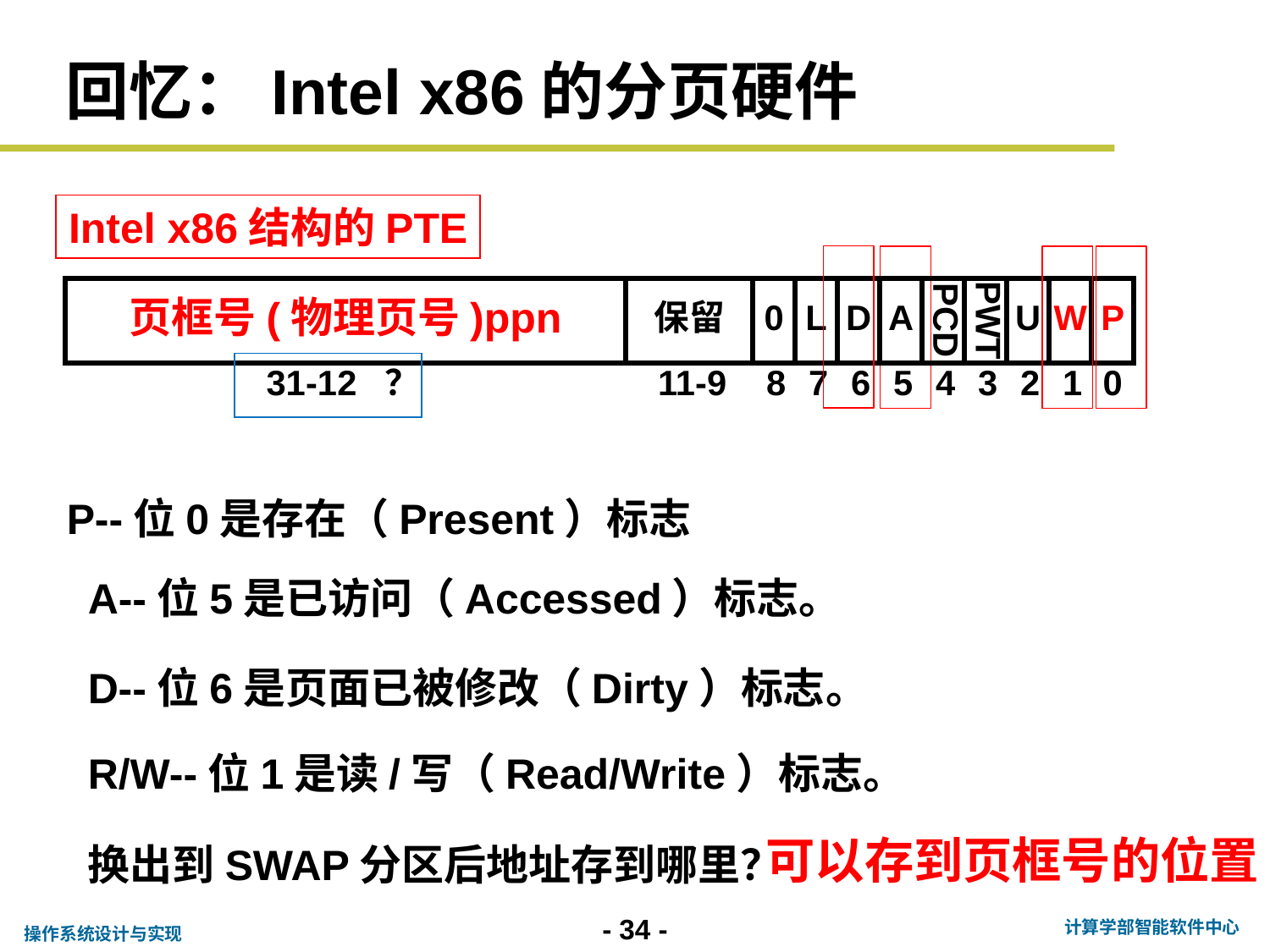

# 回忆：Intel x86的分页硬件
Intel x86结构的PTE
页框号(物理页号)ppn
保留
0
L
D
A
PCD
PWT
U
W
P

31-12  ？
11-9
8
7
6
5
4
3
2
1
0

P--位0是存在（Present）标志
A--位5是已访问（Accessed）标志。
D--位6是页面已被修改（Dirty）标志。
R/W--位1是读/写（Read/Write）标志。
可以存到页框号的位置
换出到SWAP分区后地址存到哪里？